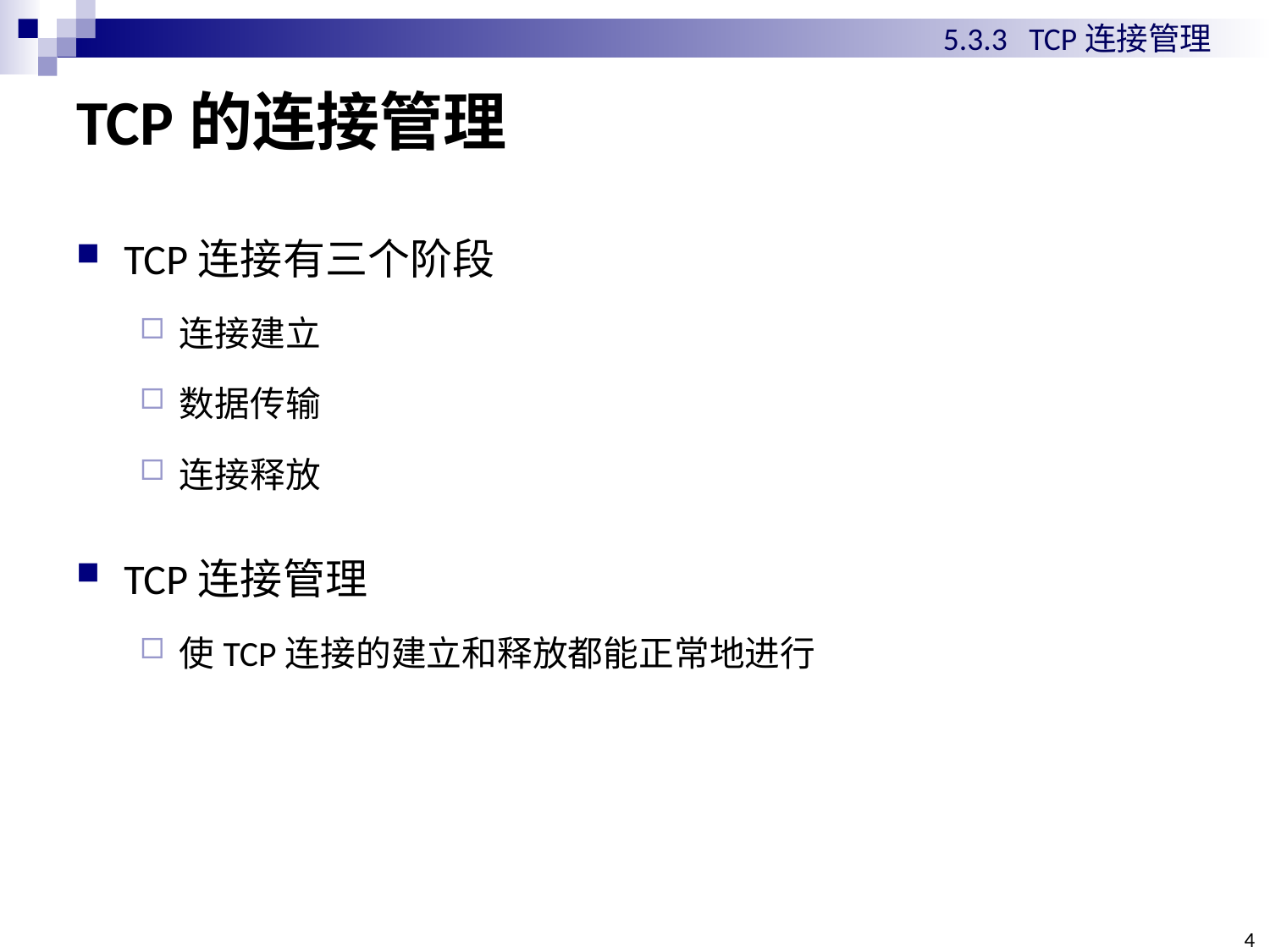

5.3.3   TCP连接管理
# TCP的连接管理
TCP连接有三个阶段
连接建立
数据传输
连接释放
TCP连接管理
使TCP连接的建立和释放都能正常地进行
4